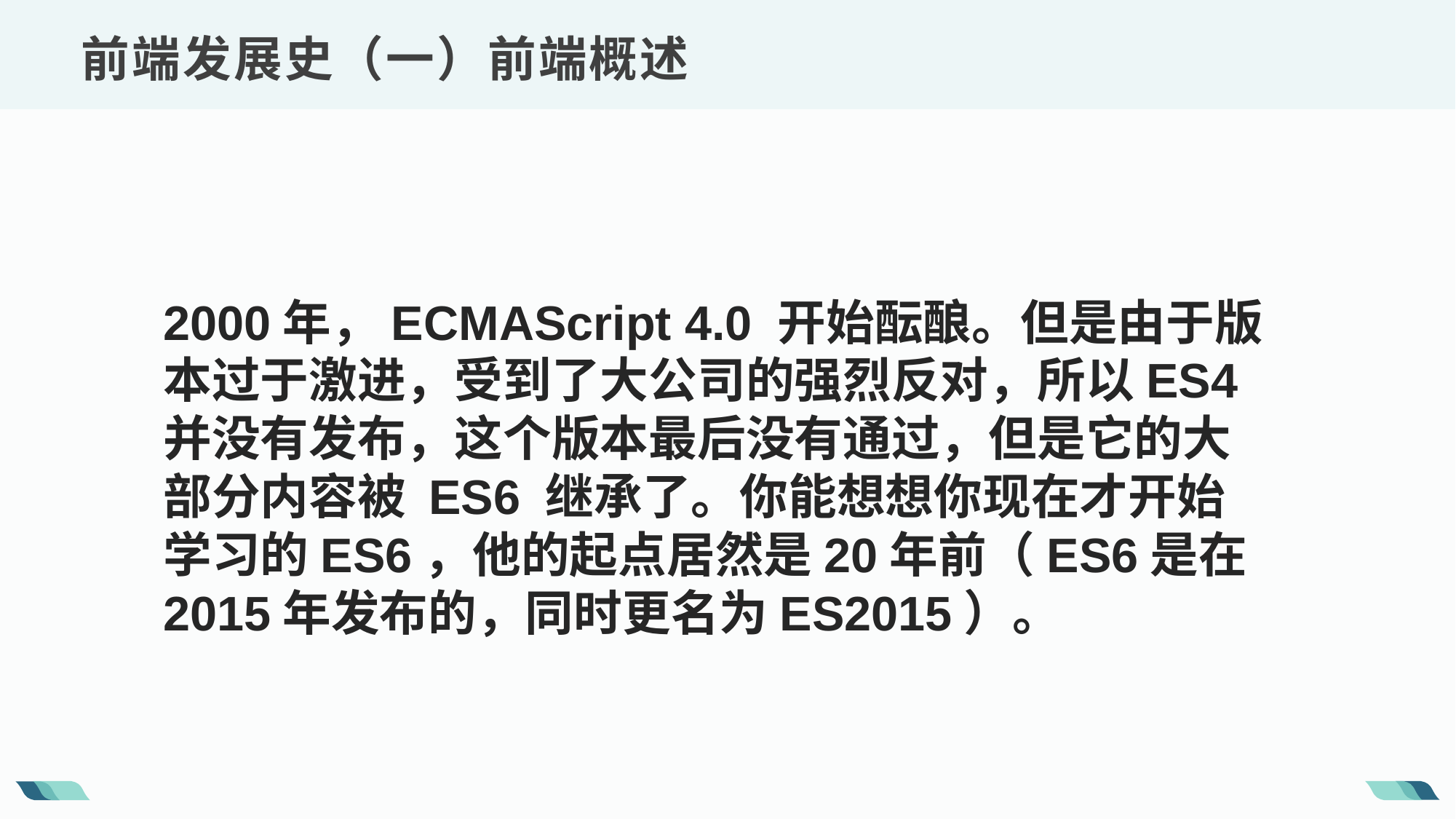

前端发展史（一）前端概述
2000年，ECMAScript 4.0 开始酝酿。但是由于版本过于激进，受到了大公司的强烈反对，所以ES4并没有发布，这个版本最后没有通过，但是它的大部分内容被 ES6 继承了。你能想想你现在才开始学习的ES6，他的起点居然是20年前（ES6是在2015年发布的，同时更名为ES2015）。